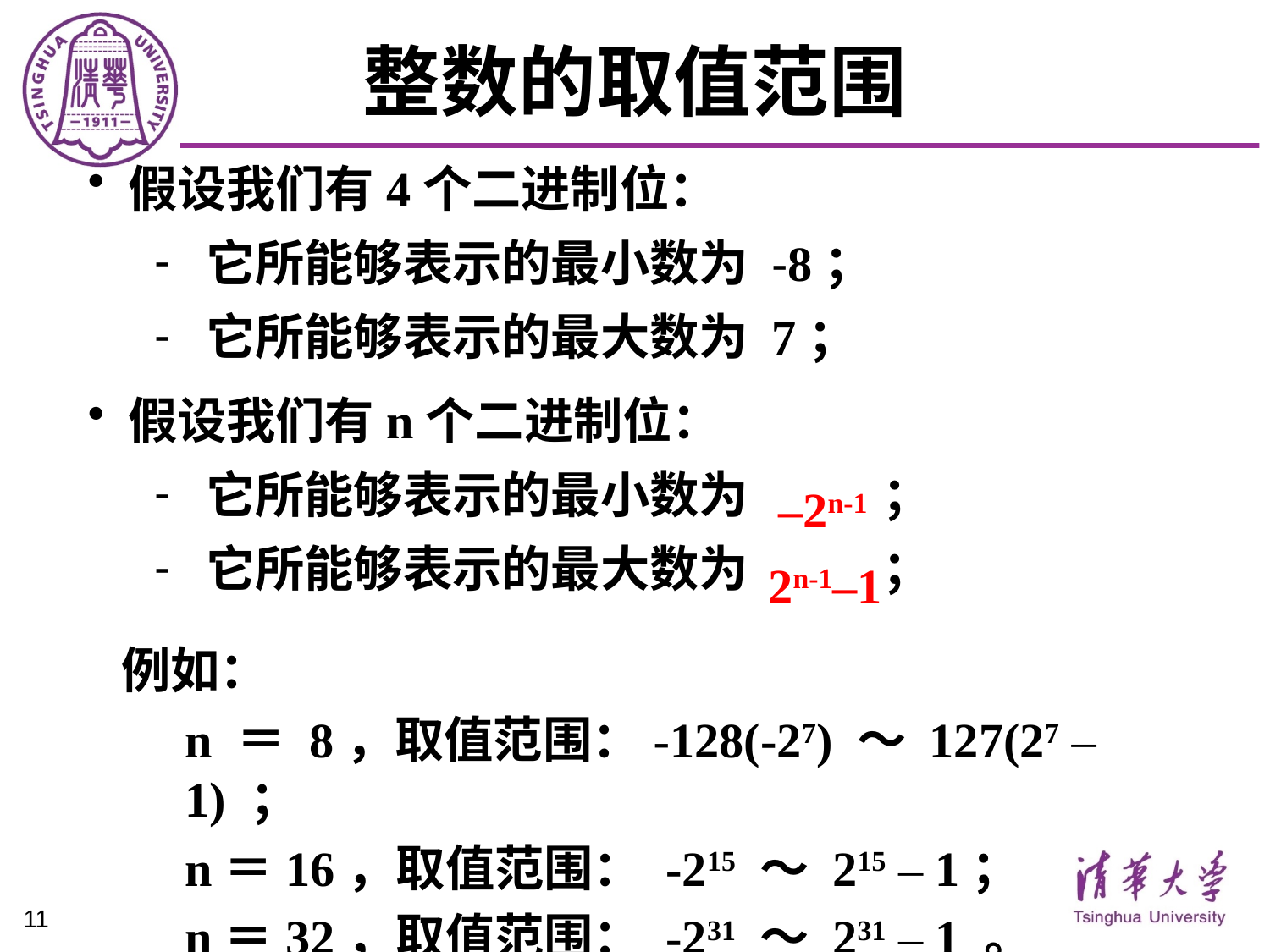

# 整数的取值范围
假设我们有4个二进制位：
它所能够表示的最小数为 -8；
它所能够表示的最大数为 7；
假设我们有n个二进制位：
它所能够表示的最小数为            ；
它所能够表示的最大数为            ；
–2n-1
2n-1–1
例如：
n ＝ 8，取值范围：-128(-27) ～ 127(27 – 1) ；
n＝16，取值范围： -215 ～ 215 – 1；
n＝32，取值范围： -231 ～ 231 – 1 。
11